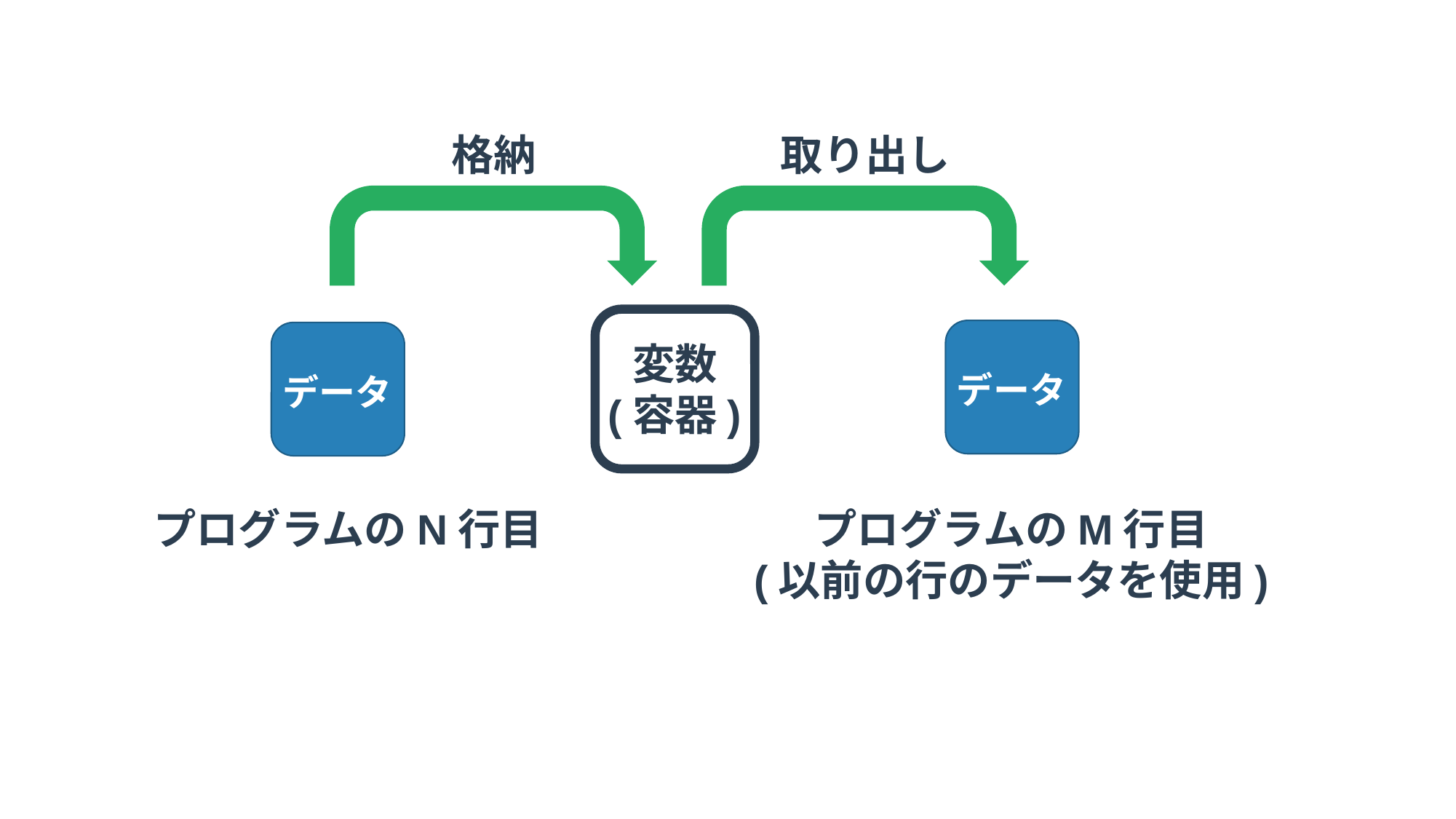

格納
取り出し

変数
(容器)
データ
データ
プログラムのN行目
プログラムのM行目
(以前の行のデータを使用)